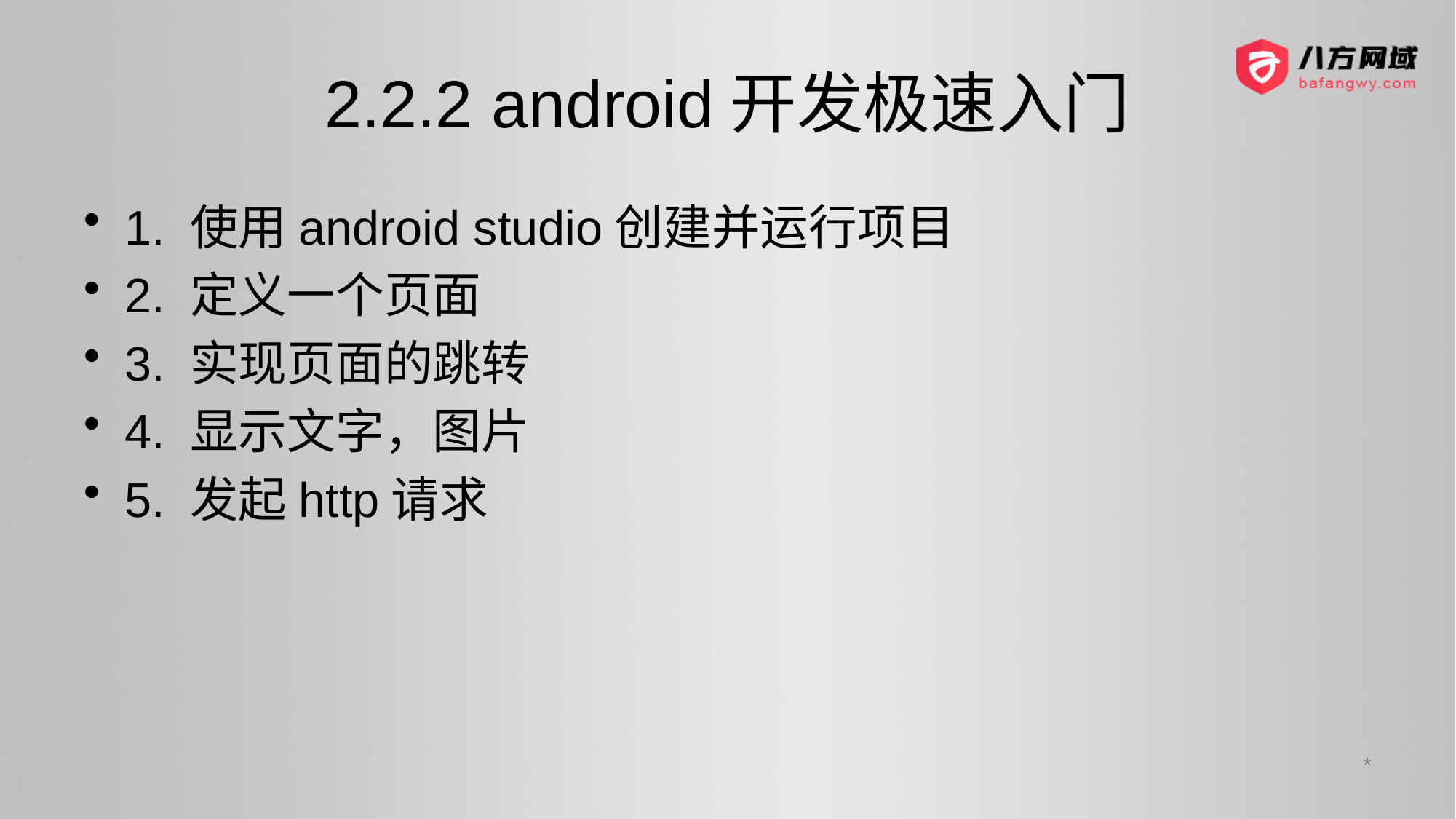

# 2.2.2 android开发极速入门
1. 使用android studio创建并运行项目
2. 定义一个页面
3. 实现页面的跳转
4. 显示文字，图片
5. 发起http请求

*